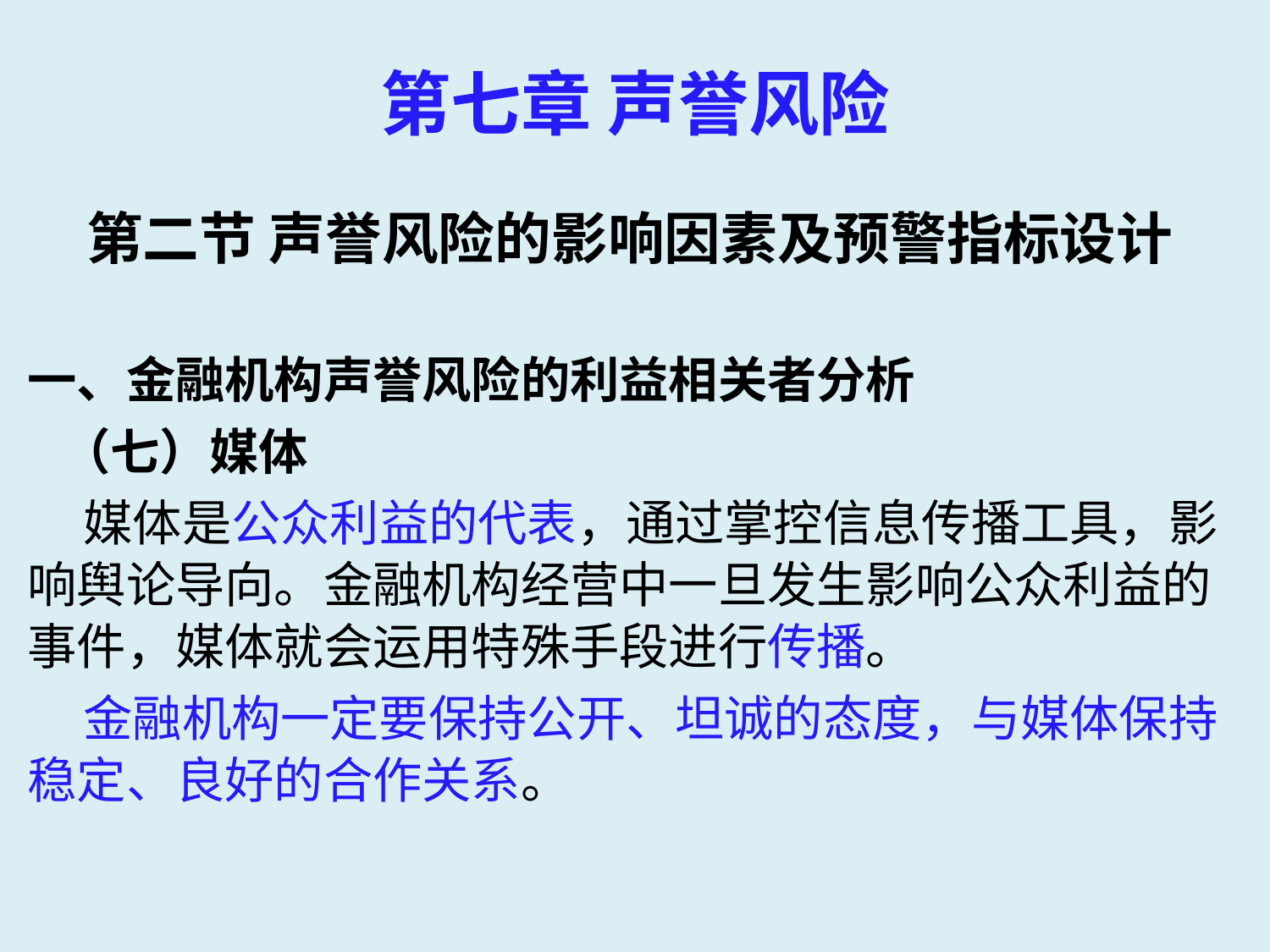

# 第七章 声誉风险
第二节 声誉风险的影响因素及预警指标设计

一、金融机构声誉风险的利益相关者分析
  （七）媒体
    媒体是公众利益的代表，通过掌控信息传播工具，影响舆论导向。金融机构经营中一旦发生影响公众利益的事件，媒体就会运用特殊手段进行传播。
    金融机构一定要保持公开、坦诚的态度，与媒体保持稳定、良好的合作关系。